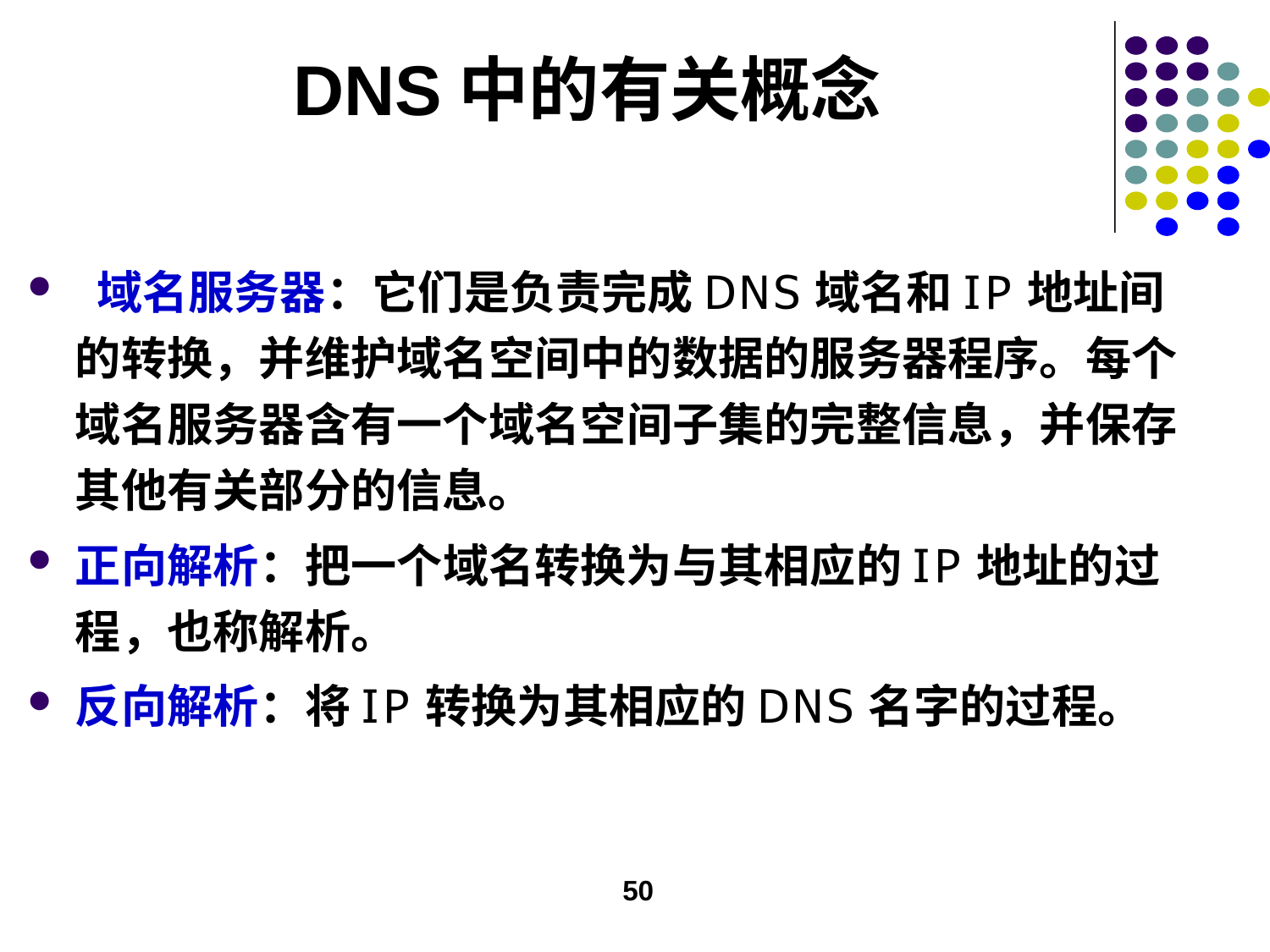

# DNS中的有关概念
 域名服务器：它们是负责完成DNS域名和IP地址间的转换，并维护域名空间中的数据的服务器程序。每个域名服务器含有一个域名空间子集的完整信息，并保存其他有关部分的信息。
正向解析：把一个域名转换为与其相应的IP地址的过程，也称解析。
反向解析：将IP转换为其相应的DNS名字的过程。

50